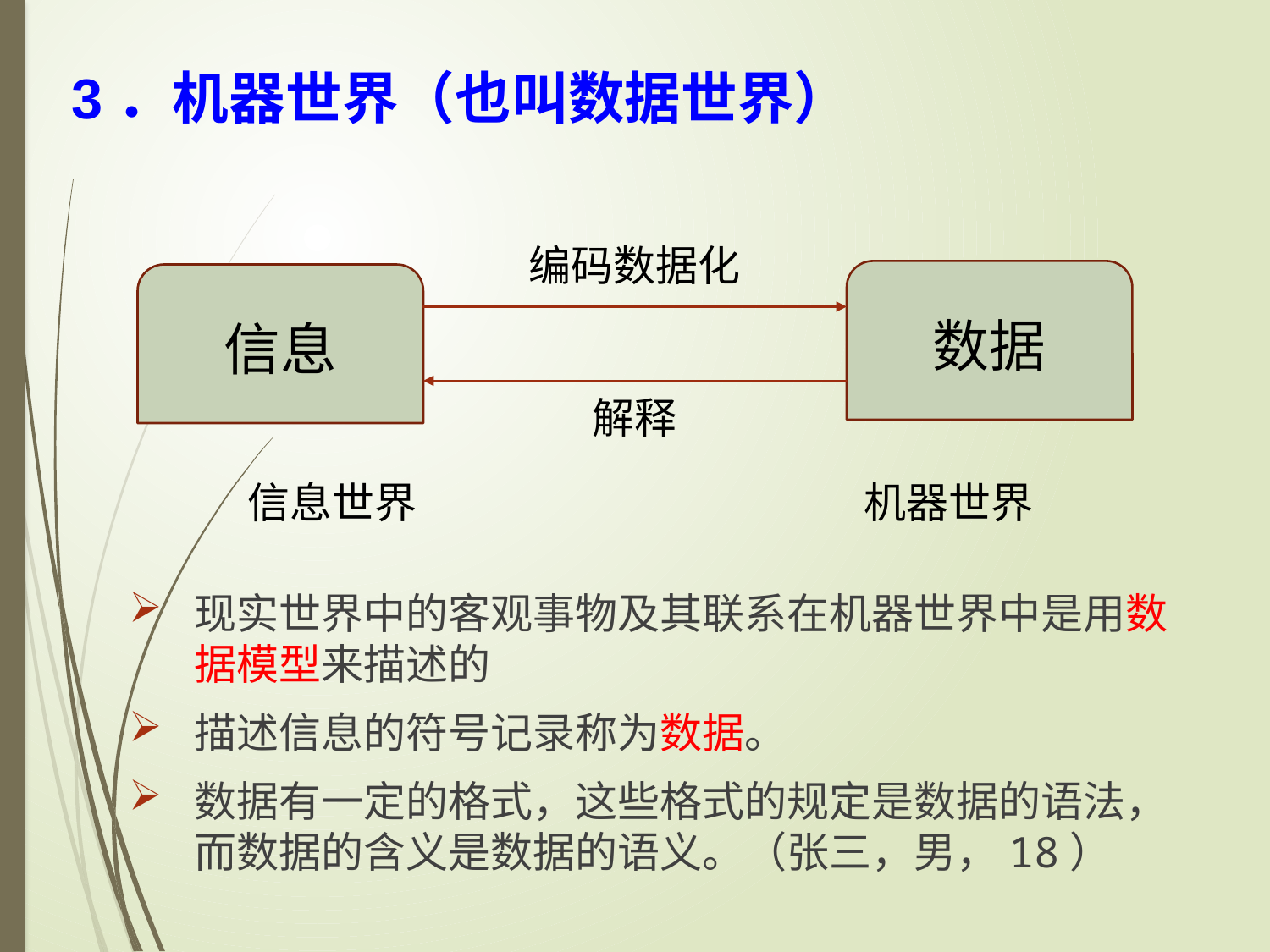

3．机器世界（也叫数据世界）
编码数据化
数据
信息
解释
信息世界                                               机器世界
现实世界中的客观事物及其联系在机器世界中是用数据模型来描述的
描述信息的符号记录称为数据。
数据有一定的格式，这些格式的规定是数据的语法，而数据的含义是数据的语义。（张三，男，18）